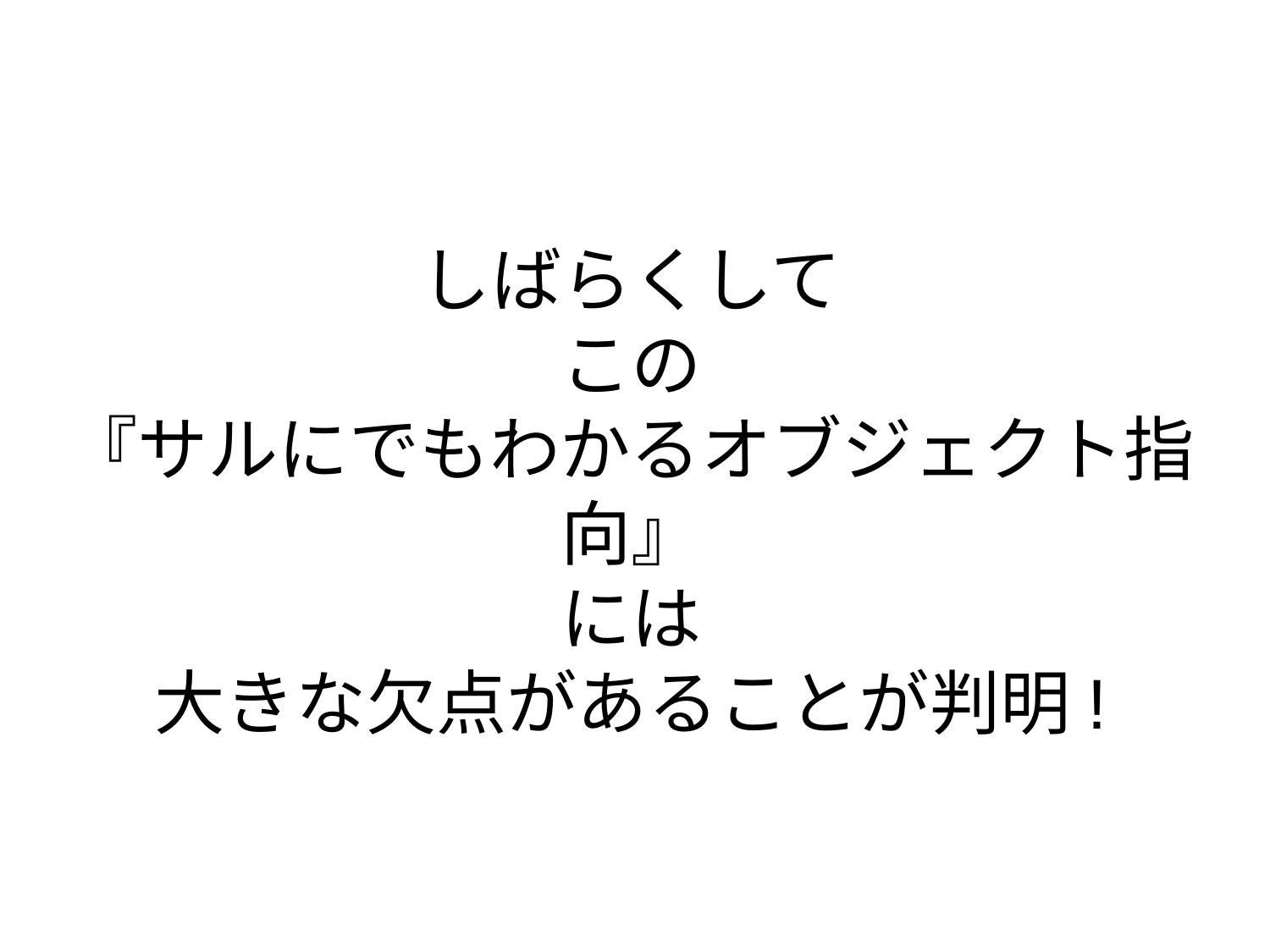

しばらくして
この
『サルにでもわかるオブジェクト指向』
には
大きな欠点があることが判明!